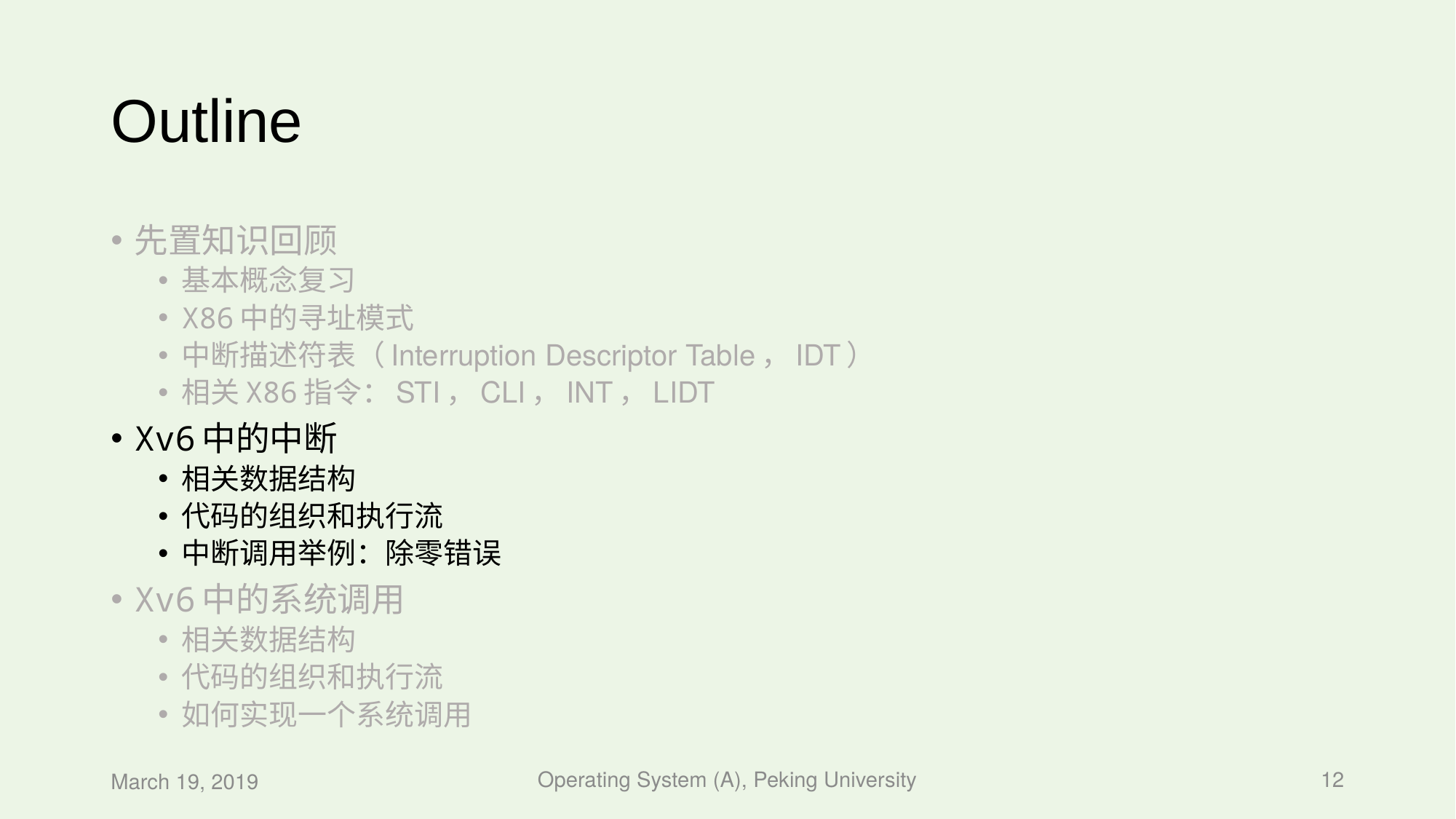

# Outline
先置知识回顾
基本概念复习
X86中的寻址模式
中断描述符表（Interruption Descriptor Table，IDT）
相关X86指令：STI，CLI，INT，LIDT
Xv6中的中断
相关数据结构
代码的组织和执行流
中断调用举例：除零错误
Xv6中的系统调用
相关数据结构
代码的组织和执行流
如何实现一个系统调用

March 19, 2019
Operating System (A), Peking University
12